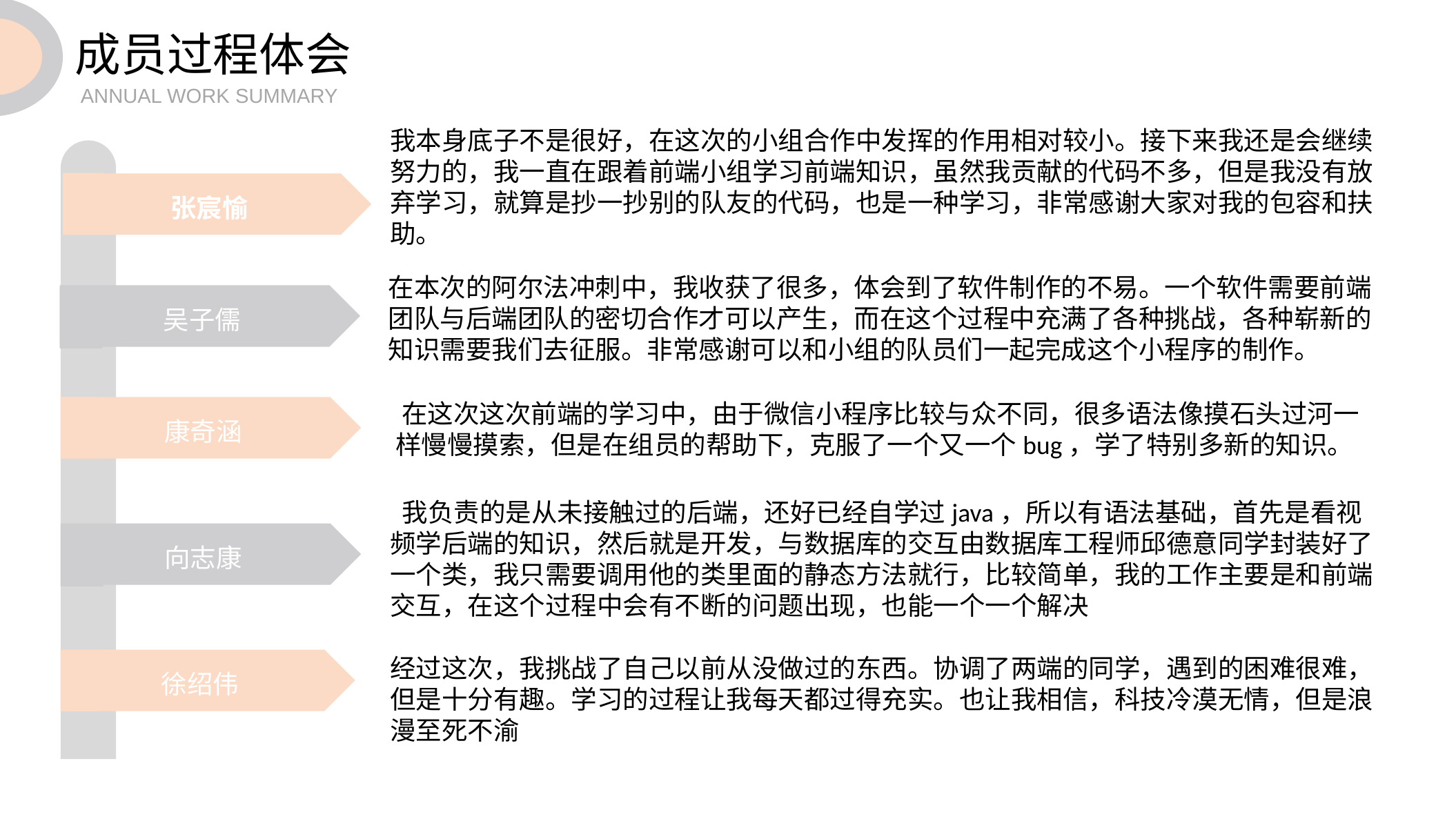

成员过程体会

 ANNUAL WORK SUMMARY
我本身底子不是很好，在这次的小组合作中发挥的作用相对较小。接下来我还是会继续努力的，我一直在跟着前端小组学习前端知识，虽然我贡献的代码不多，但是我没有放弃学习，就算是抄一抄别的队友的代码，也是一种学习，非常感谢大家对我的包容和扶助。

张宸愉
在本次的阿尔法冲刺中，我收获了很多，体会到了软件制作的不易。一个软件需要前端团队与后端团队的密切合作才可以产生，而在这个过程中充满了各种挑战，各种崭新的知识需要我们去征服。非常感谢可以和小组的队员们一起完成这个小程序的制作。
吴子儒

​在这次这次前端的学习中，由于微信小程序比较与众不同，很多语法像摸石头过河一样慢慢摸索，但是在组员的帮助下，克服了一个又一个bug，学了特别多新的知识。
康奇涵

 我负责的是从未接触过的后端，还好已经自学过java，所以有语法基础，首先是看视频学后端的知识，然后就是开发，与数据库的交互由数据库工程师邱德意同学封装好了一个类，我只需要调用他的类里面的静态方法就行，比较简单，我的工作主要是和前端交互，在这个过程中会有不断的问题出现，也能一个一个解决
向志康

经过这次，我挑战了自己以前从没做过的东西。协调了两端的同学，遇到的困难很难，但是十分有趣。学习的过程让我每天都过得充实。也让我相信，科技冷漠无情，但是浪漫至死不渝

徐绍伟